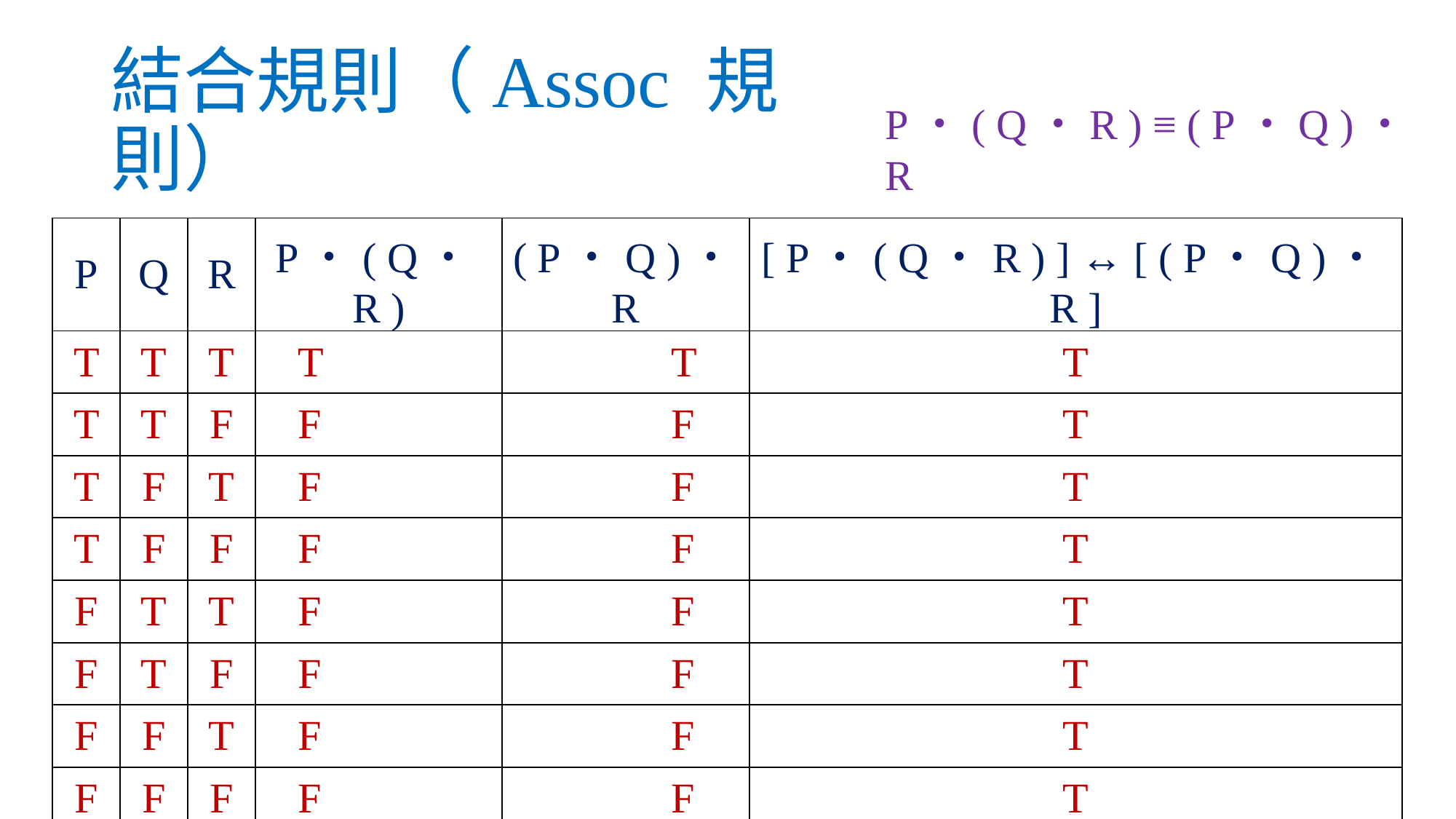

# 結合規則（Assoc 規則）
P・( Q・R ) ≡ ( P・Q )・R
| P | Q | R | P・( Q・R ) | ( P・Q )・R | [ P・( Q・R ) ] ↔︎ [ ( P・Q )・R ] |
| --- | --- | --- | --- | --- | --- |
| T | T | T | T | T | T |
| T | T | F | F | F | T |
| T | F | T | F | F | T |
| T | F | F | F | F | T |
| F | T | T | F | F | T |
| F | T | F | F | F | T |
| F | F | T | F | F | T |
| F | F | F | F | F | T |